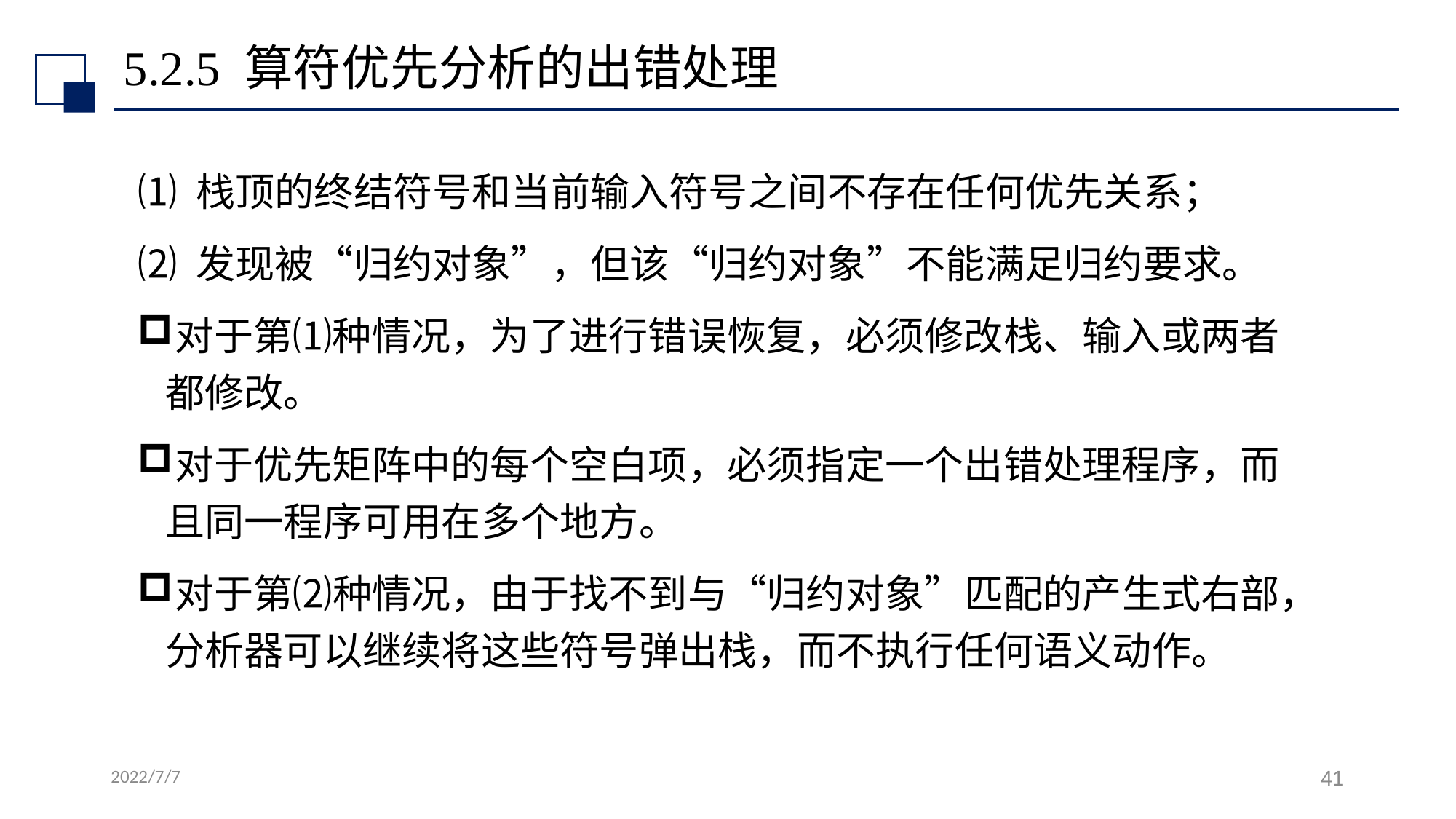

# 5.2.5 算符优先分析的出错处理
⑴ 栈顶的终结符号和当前输入符号之间不存在任何优先关系；
⑵ 发现被“归约对象”，但该“归约对象”不能满足归约要求。
对于第⑴种情况，为了进行错误恢复，必须修改栈、输入或两者都修改。
对于优先矩阵中的每个空白项，必须指定一个出错处理程序，而且同一程序可用在多个地方。
对于第⑵种情况，由于找不到与“归约对象”匹配的产生式右部，分析器可以继续将这些符号弹出栈，而不执行任何语义动作。
2022/7/7
41